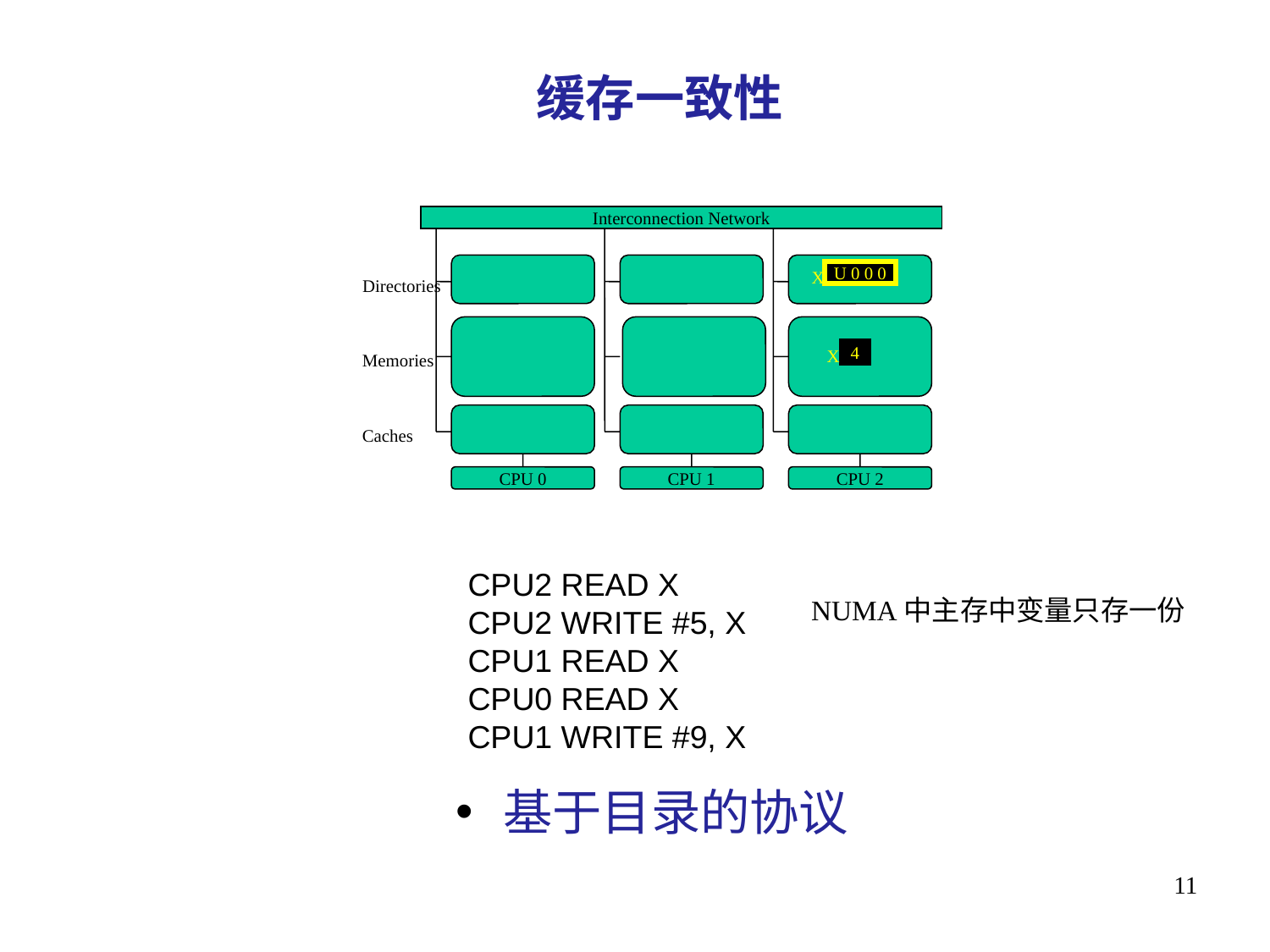

# 缓存一致性
Interconnection Network

CPU 0

CPU 1

CPU 2
X
U 0 0 0
Directories
X
4
Memories
Caches
11
CPU2 READ X
CPU2 WRITE #5, X
CPU1 READ X
CPU0 READ X
CPU1 WRITE #9, X
NUMA中主存中变量只存一份
基于目录的协议
11